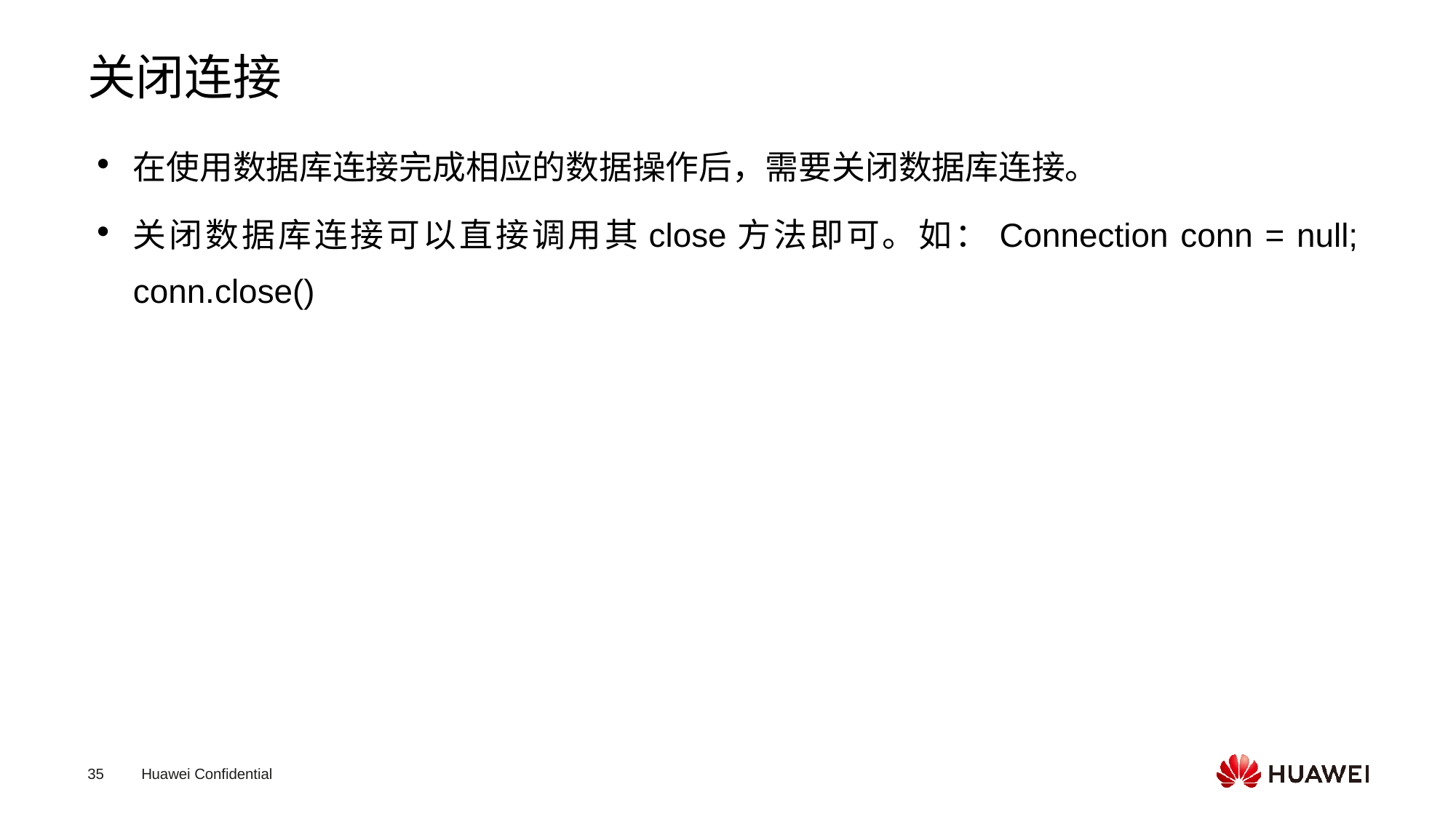

# 关闭连接
在使用数据库连接完成相应的数据操作后，需要关闭数据库连接。
关闭数据库连接可以直接调用其close方法即可。如：Connection conn = null; conn.close()